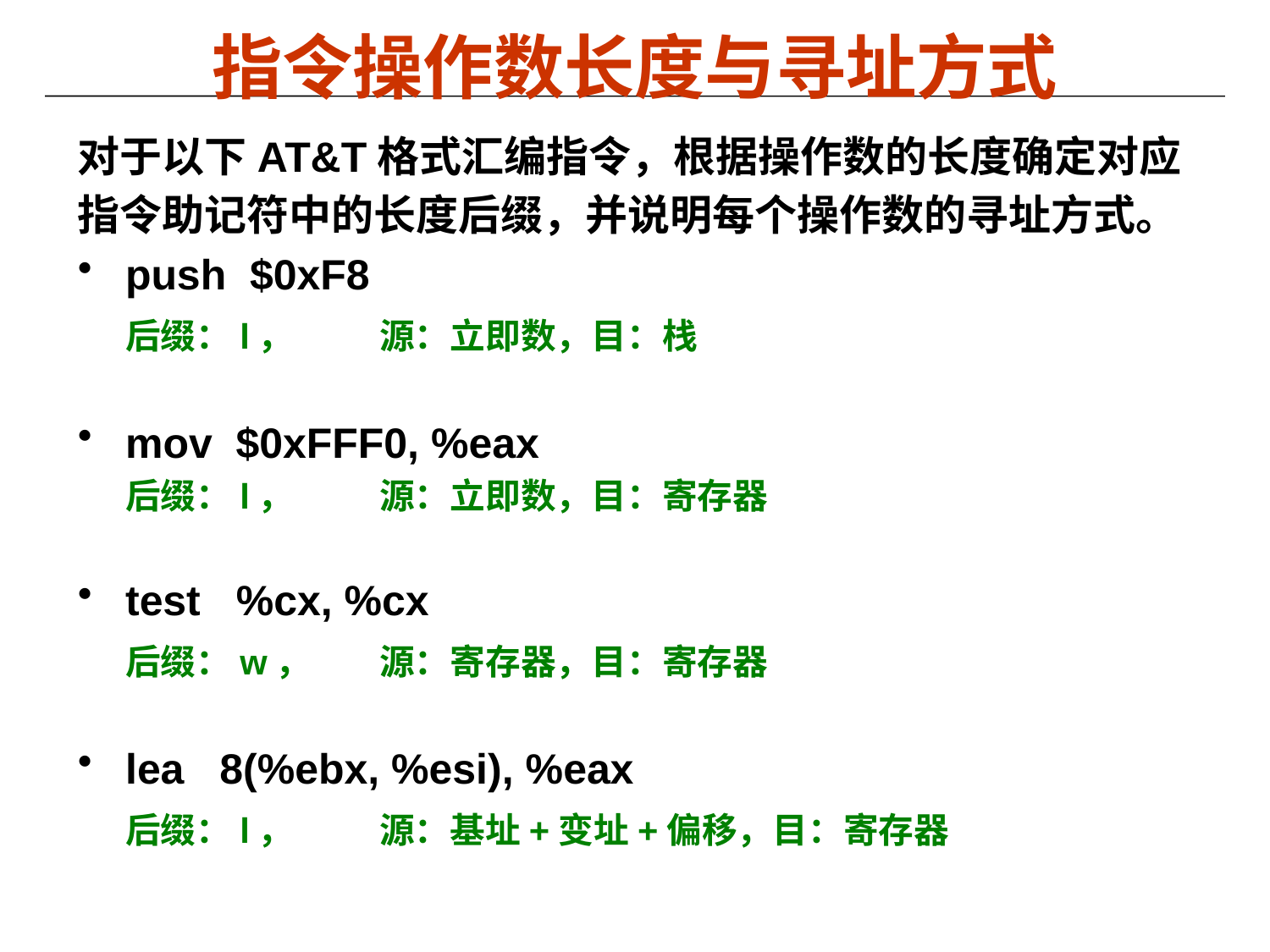

# 指令操作数长度与寻址方式
对于以下AT&T格式汇编指令，根据操作数的长度确定对应指令助记符中的长度后缀，并说明每个操作数的寻址方式。
push  $0xF8
	后缀：l，	源：立即数，目：栈

mov  $0xFFF0, %eax
	后缀：l，	源：立即数，目：寄存器

test   %cx, %cx
	后缀：w，	源：寄存器，目：寄存器

lea   8(%ebx, %esi), %eax
	后缀：l，	源：基址+变址+偏移，目：寄存器